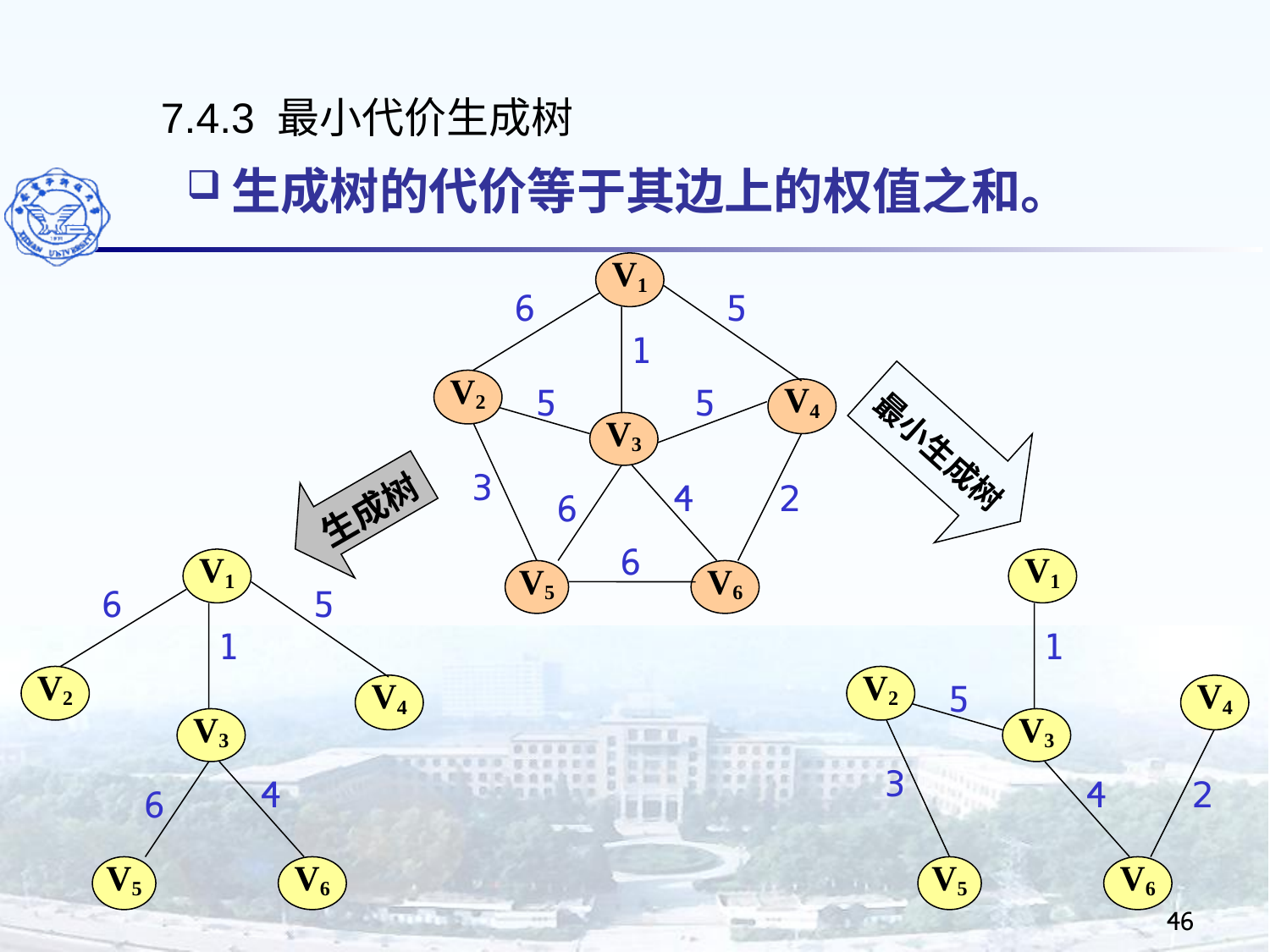

7.4.3 最小代价生成树
生成树的代价等于其边上的权值之和。
V1

6

5

1
V2

V4

5
5
最小生成树

V3

生成树
3

4
2
6
6
V1

6

5

1
V2

V4

V3

4
6
V5

V6

V1

1
V2

V4

5

V3

3

4
2
V5

V6

V5

V6

46